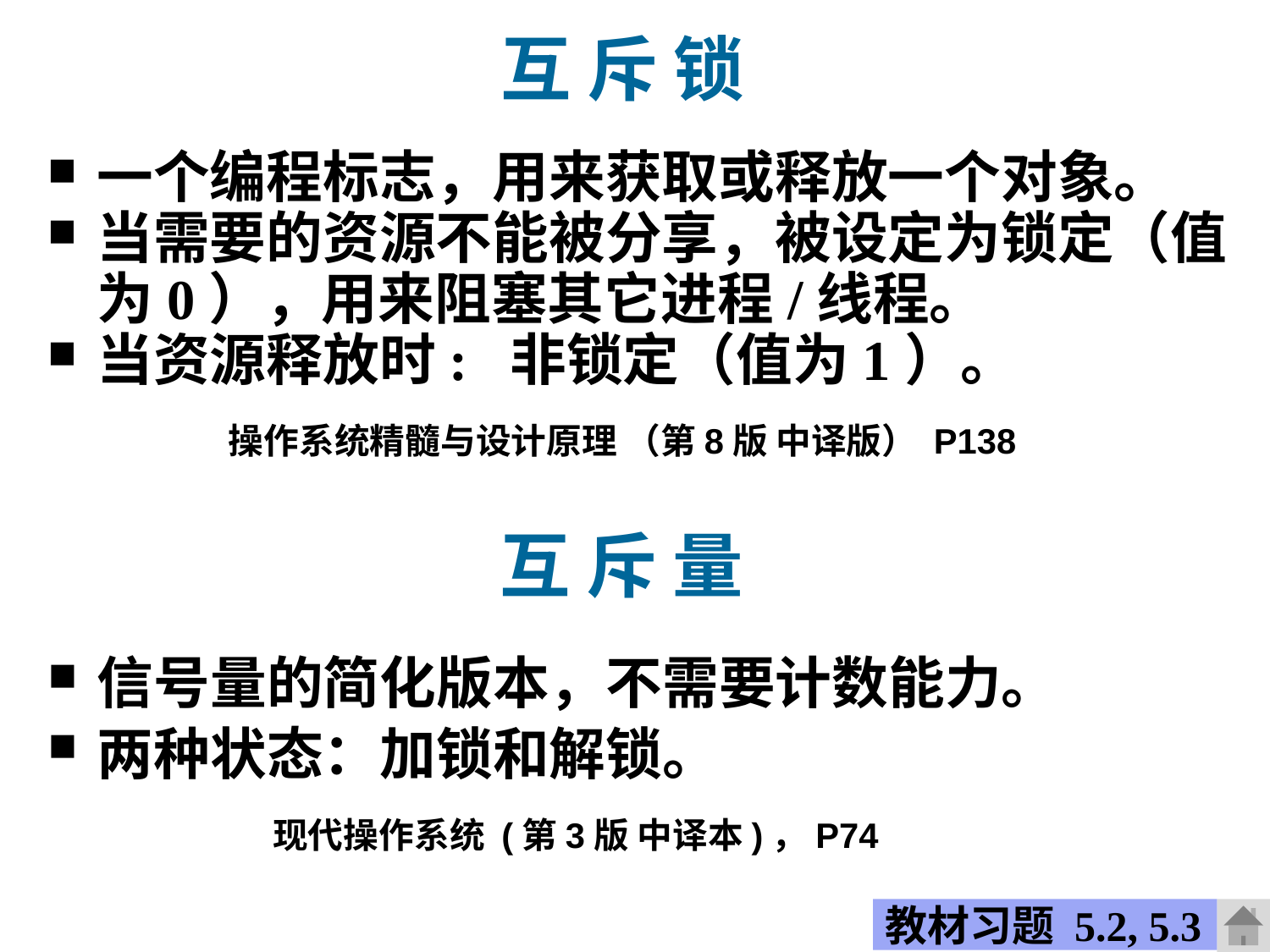

互 斥 锁
一个编程标志，用来获取或释放一个对象。
当需要的资源不能被分享，被设定为锁定（值为0），用来阻塞其它进程/线程。
当资源释放时:  非锁定（值为1）。
操作系统精髓与设计原理 （第8版 中译版） P138
互 斥 量
信号量的简化版本，不需要计数能力。
两种状态：加锁和解锁。
现代操作系统 (第3版 中译本)，P74
教材习题 5.2, 5.3